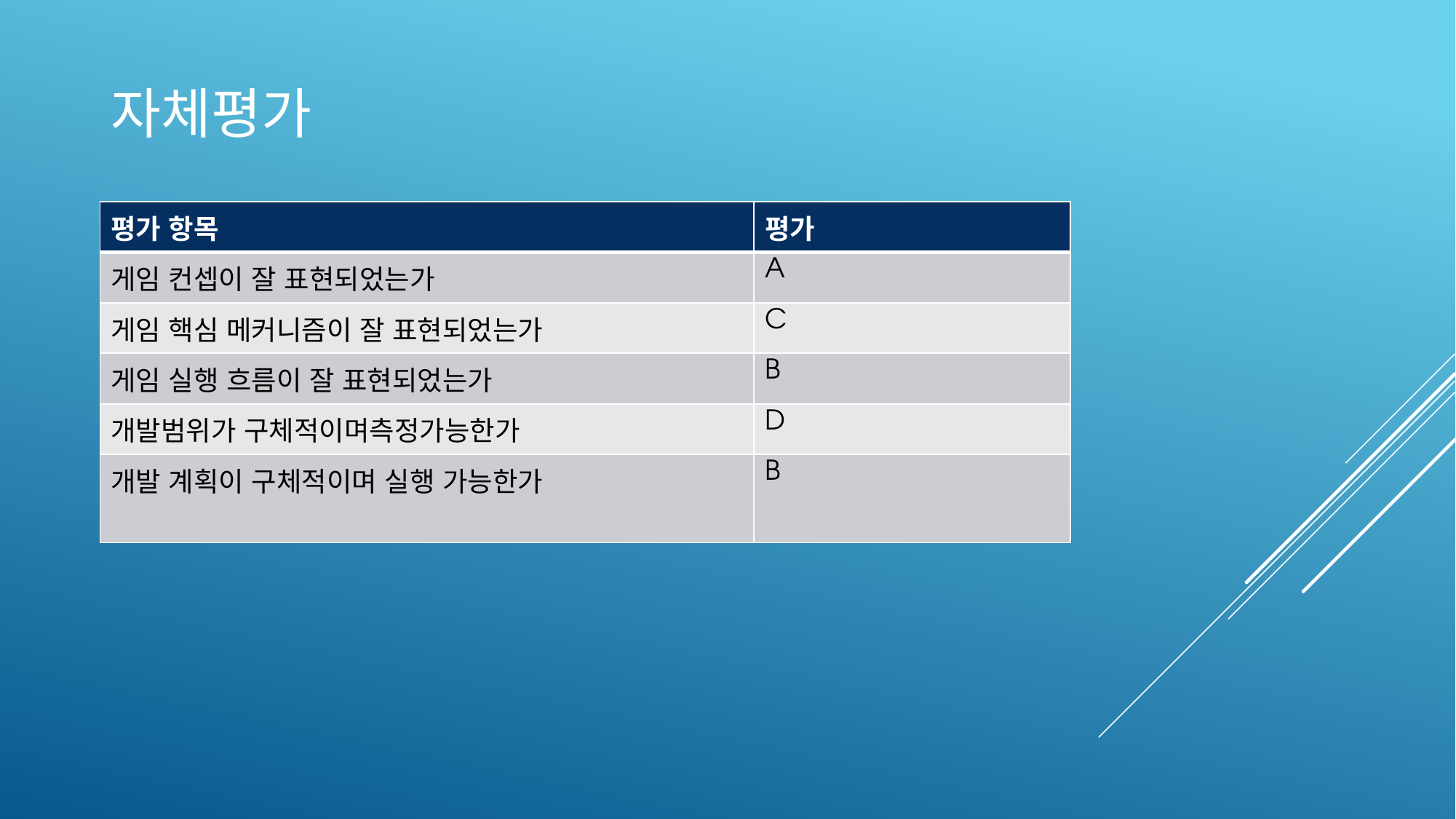

# 자체평가
| 평가 항목 | 평가 |
| --- | --- |
| 게임 컨셉이 잘 표현되었는가 | A |
| 게임 핵심 메커니즘이 잘 표현되었는가 | C |
| 게임 실행 흐름이 잘 표현되었는가 | B |
| 개발범위가 구체적이며측정가능한가 | D |
| 개발 계획이 구체적이며 실행 가능한가 | B |